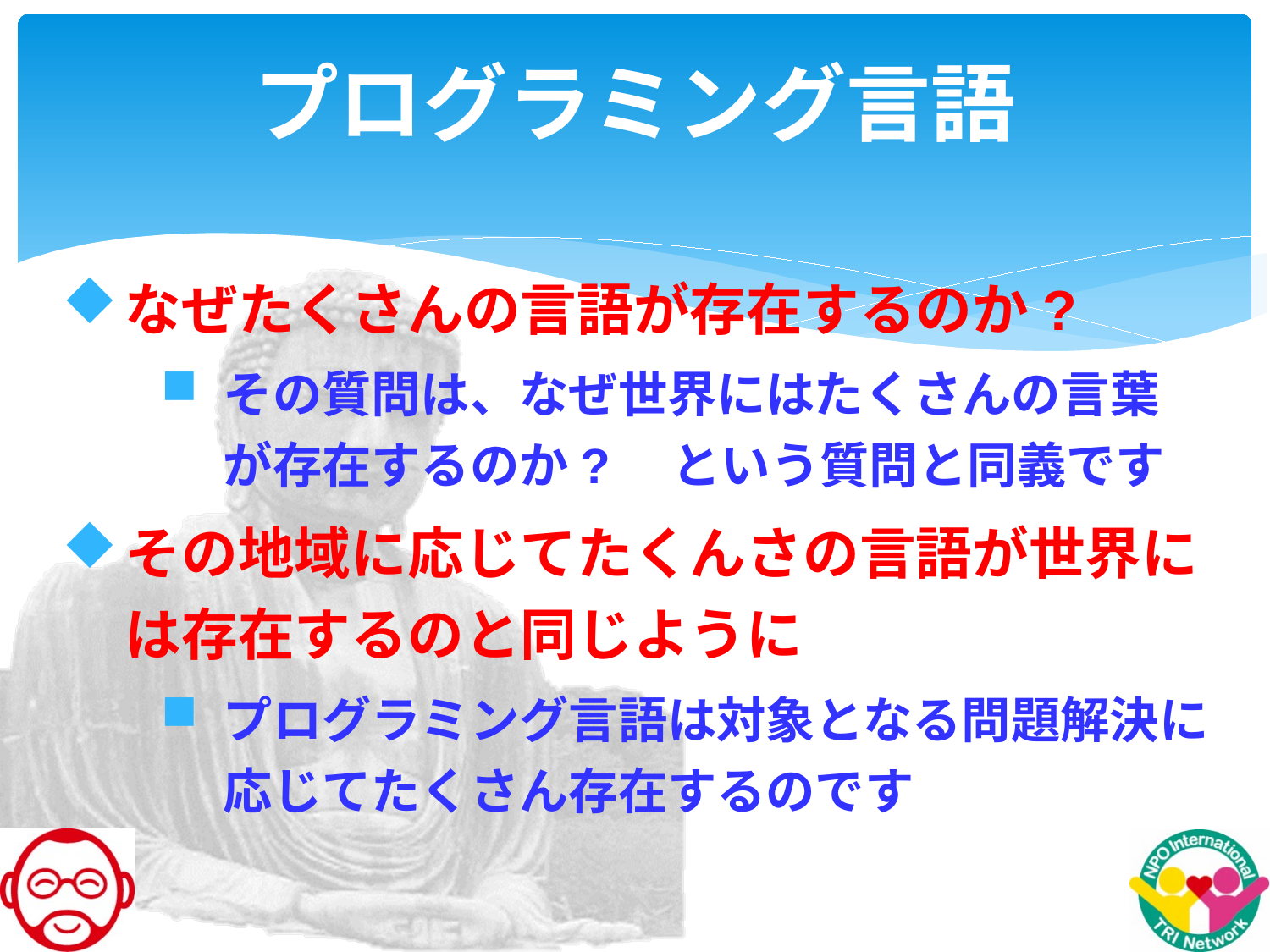

# プログラミング言語
なぜたくさんの言語が存在するのか?
その質問は、なぜ世界にはたくさんの言葉が存在するのか?　という質問と同義です
その地域に応じてたくんさの言語が世界には存在するのと同じように
プログラミング言語は対象となる問題解決に応じてたくさん存在するのです